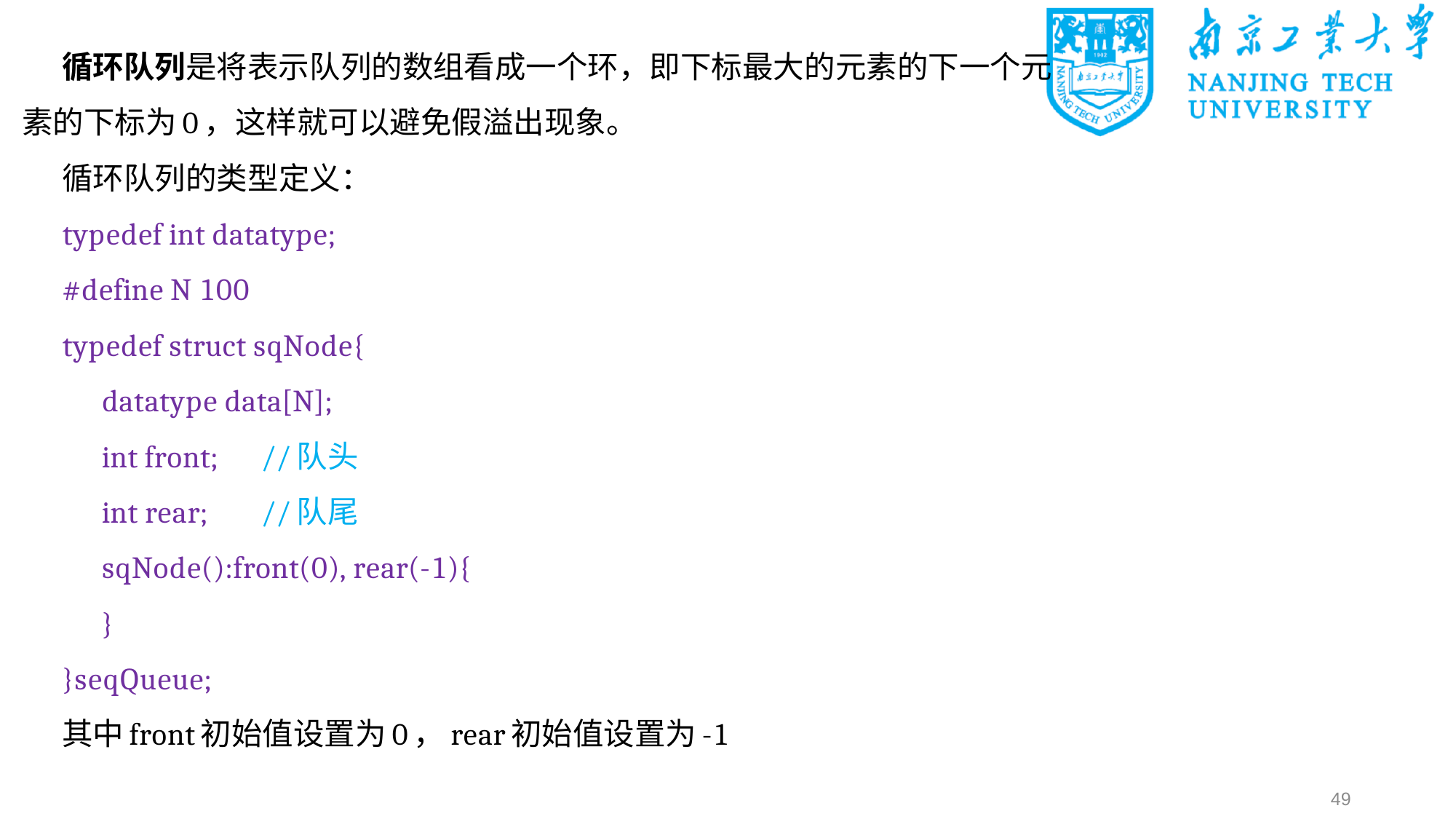

循环队列是将表示队列的数组看成一个环，即下标最大的元素的下一个元素的下标为0，这样就可以避免假溢出现象。
循环队列的类型定义：
typedef int datatype;
#define N 100
typedef struct sqNode{
	datatype data[N];
	int front;		//队头
	int rear;		//队尾
	sqNode():front(0), rear(-1){
	}
}seqQueue;
其中front初始值设置为0，rear初始值设置为-1
49